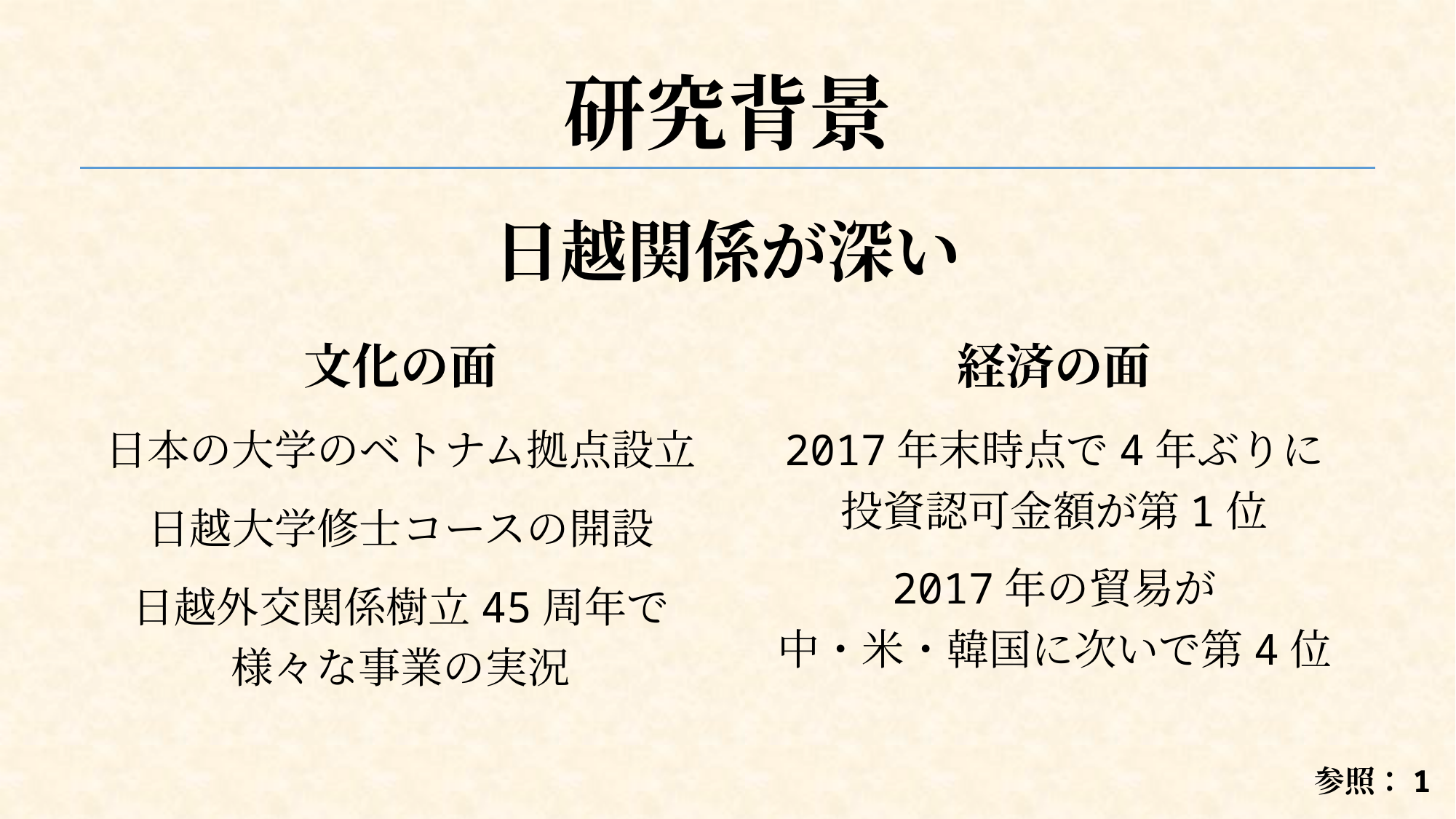

研究背景
日越関係が深い
文化の面
経済の面
日本の大学のベトナム拠点設立
2017年末時点で4年ぶりに
投資認可金額が第1位
日越大学修士コースの開設
2017年の貿易が
中・米・韓国に次いで第4位
日越外交関係樹立45周年で
様々な事業の実況
参照：1